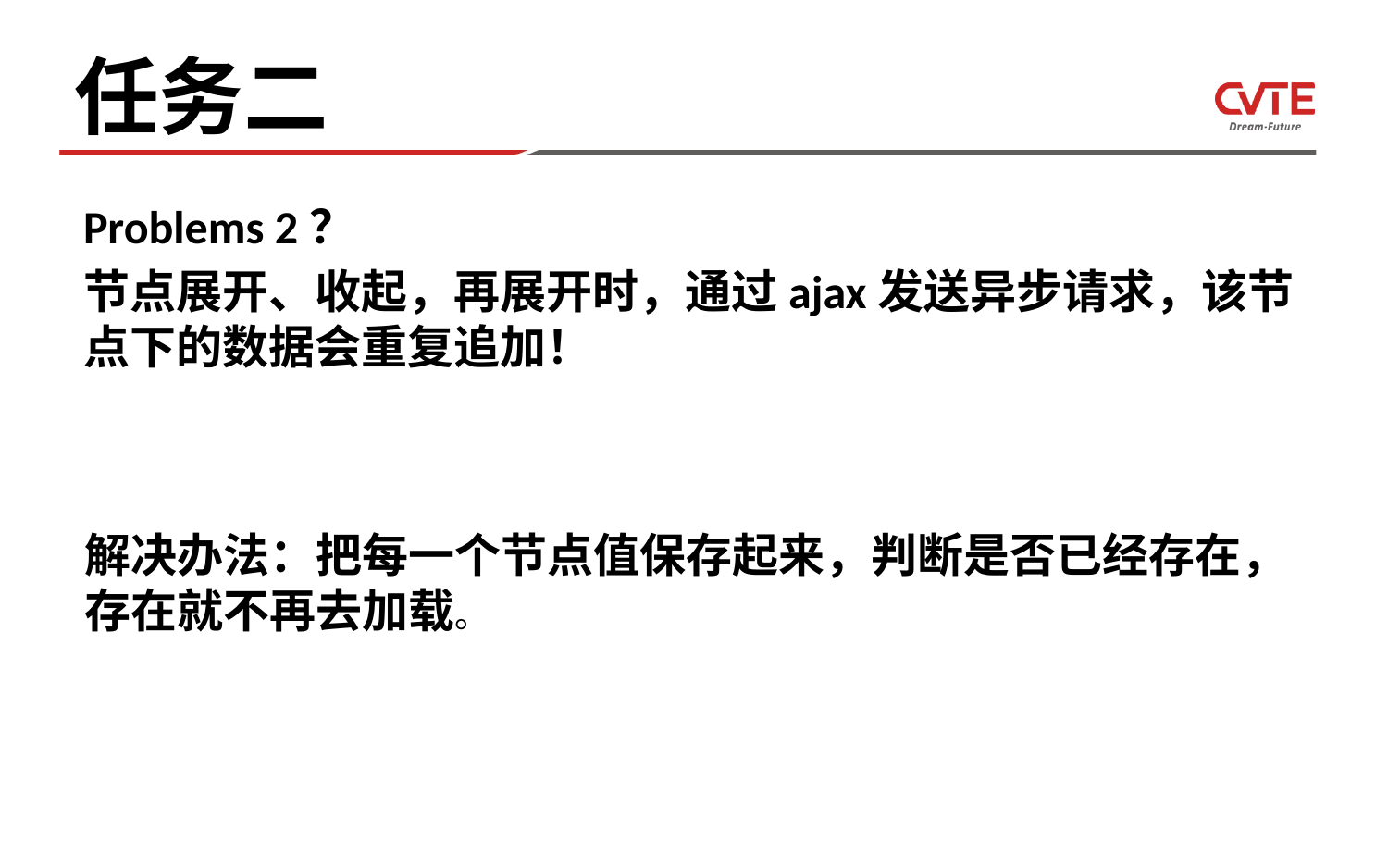

# 任务二
Problems 2？
节点展开、收起，再展开时，通过ajax发送异步请求，该节点下的数据会重复追加！

解决办法：把每一个节点值保存起来，判断是否已经存在，存在就不再去加载。